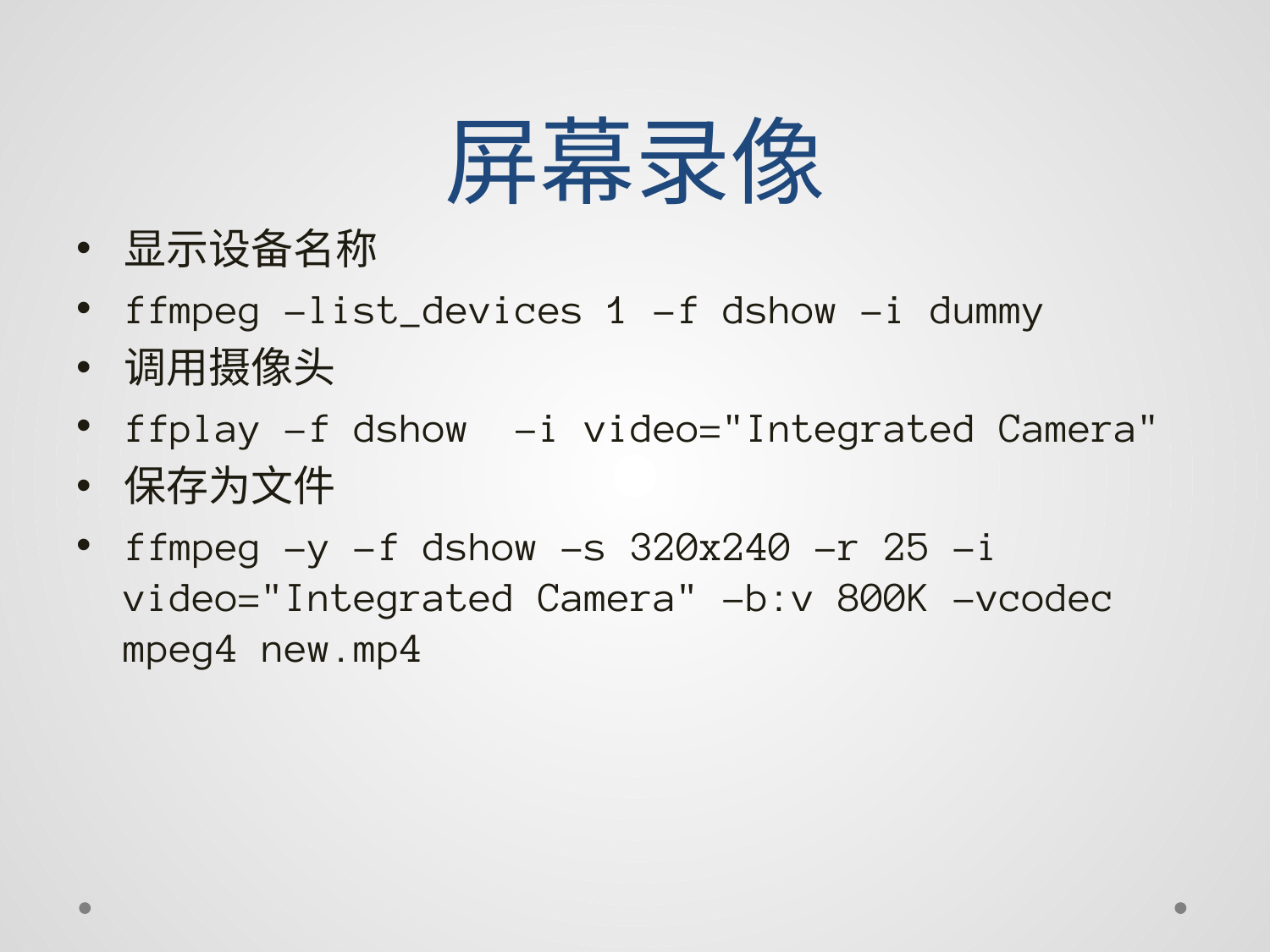

# 屏幕录像
显示设备名称
ffmpeg -list_devices 1 -f dshow -i dummy
调用摄像头
ffplay -f dshow  -i video="Integrated Camera"
保存为文件
ffmpeg -y -f dshow -s 320x240 -r 25 -i video="Integrated Camera" -b:v 800K -vcodec mpeg4 new.mp4